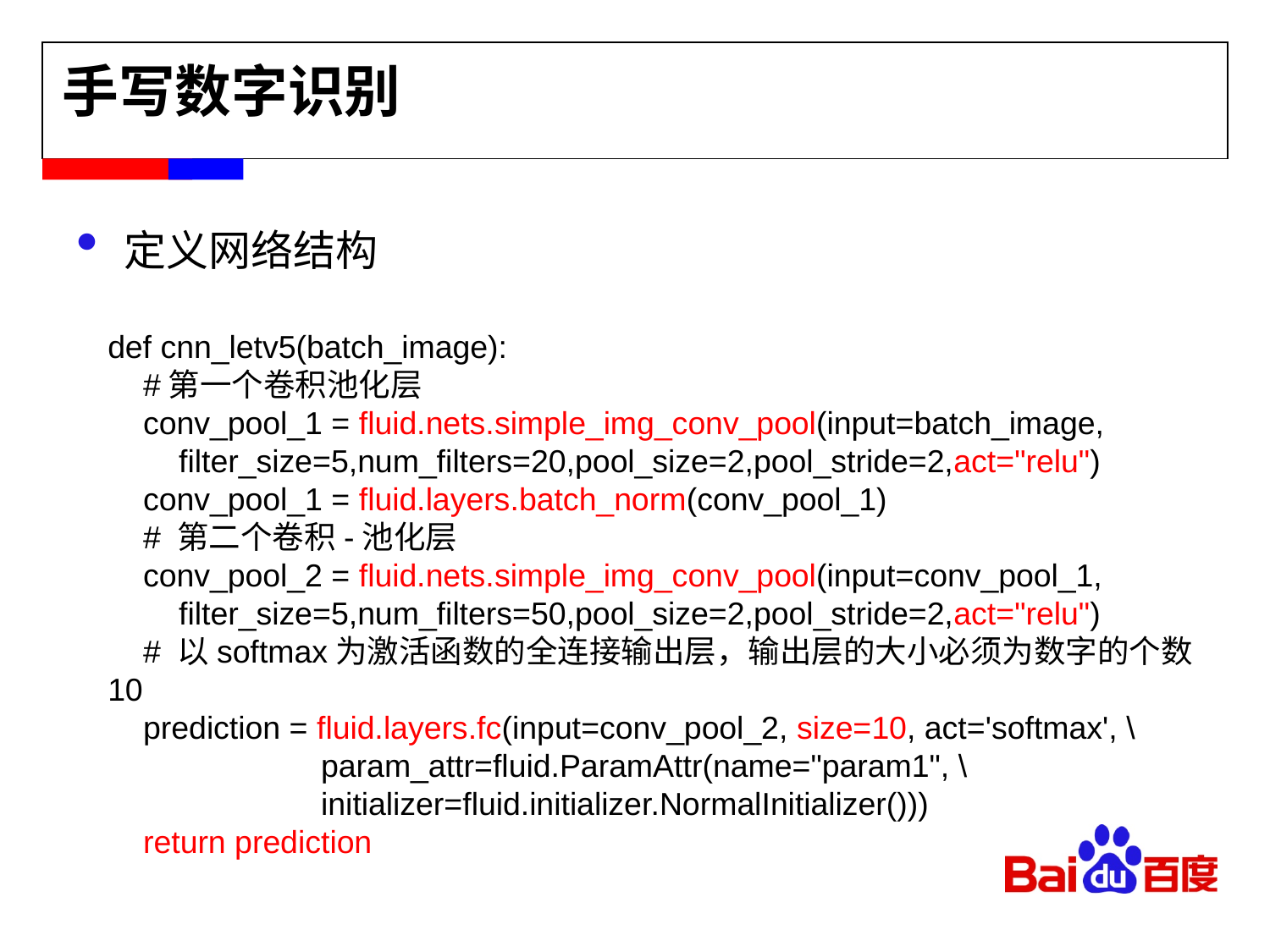

手写数字识别
定义网络结构

def cnn_letv5(batch_image):
    #第一个卷积池化层
    conv_pool_1 = fluid.nets.simple_img_conv_pool(input=batch_image,
        filter_size=5,num_filters=20,pool_size=2,pool_stride=2,act="relu")
    conv_pool_1 = fluid.layers.batch_norm(conv_pool_1)
    # 第二个卷积-池化层
    conv_pool_2 = fluid.nets.simple_img_conv_pool(input=conv_pool_1,
        filter_size=5,num_filters=50,pool_size=2,pool_stride=2,act="relu")
    # 以softmax为激活函数的全连接输出层，输出层的大小必须为数字的个数10
    prediction = fluid.layers.fc(input=conv_pool_2, size=10, act='softmax', \
                        param_attr=fluid.ParamAttr(name="param1", \
                        initializer=fluid.initializer.NormalInitializer()))
    return prediction